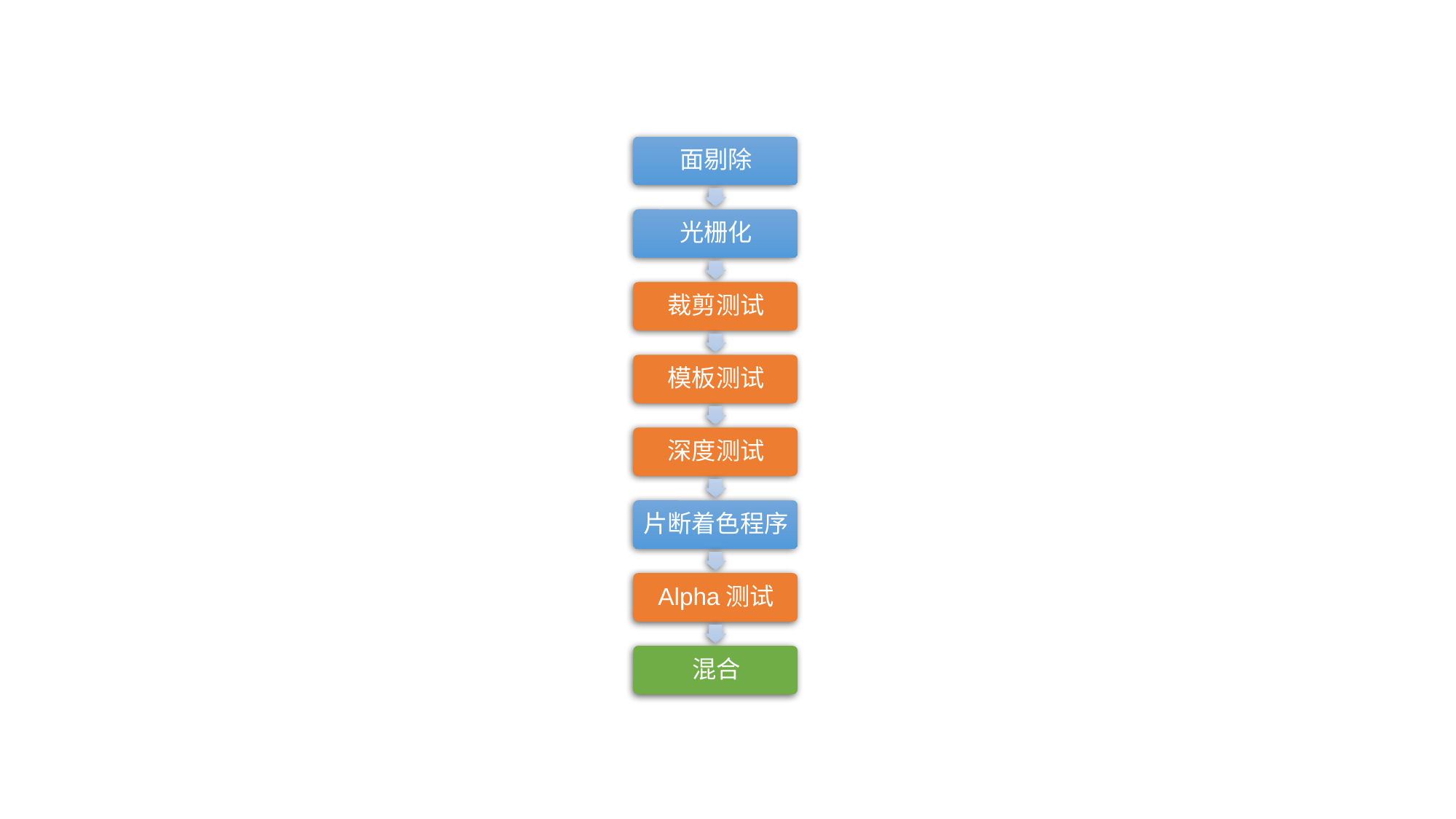

面剔除

光栅化

裁剪测试

模板测试

深度测试

片断着色程序

Alpha测试

混合